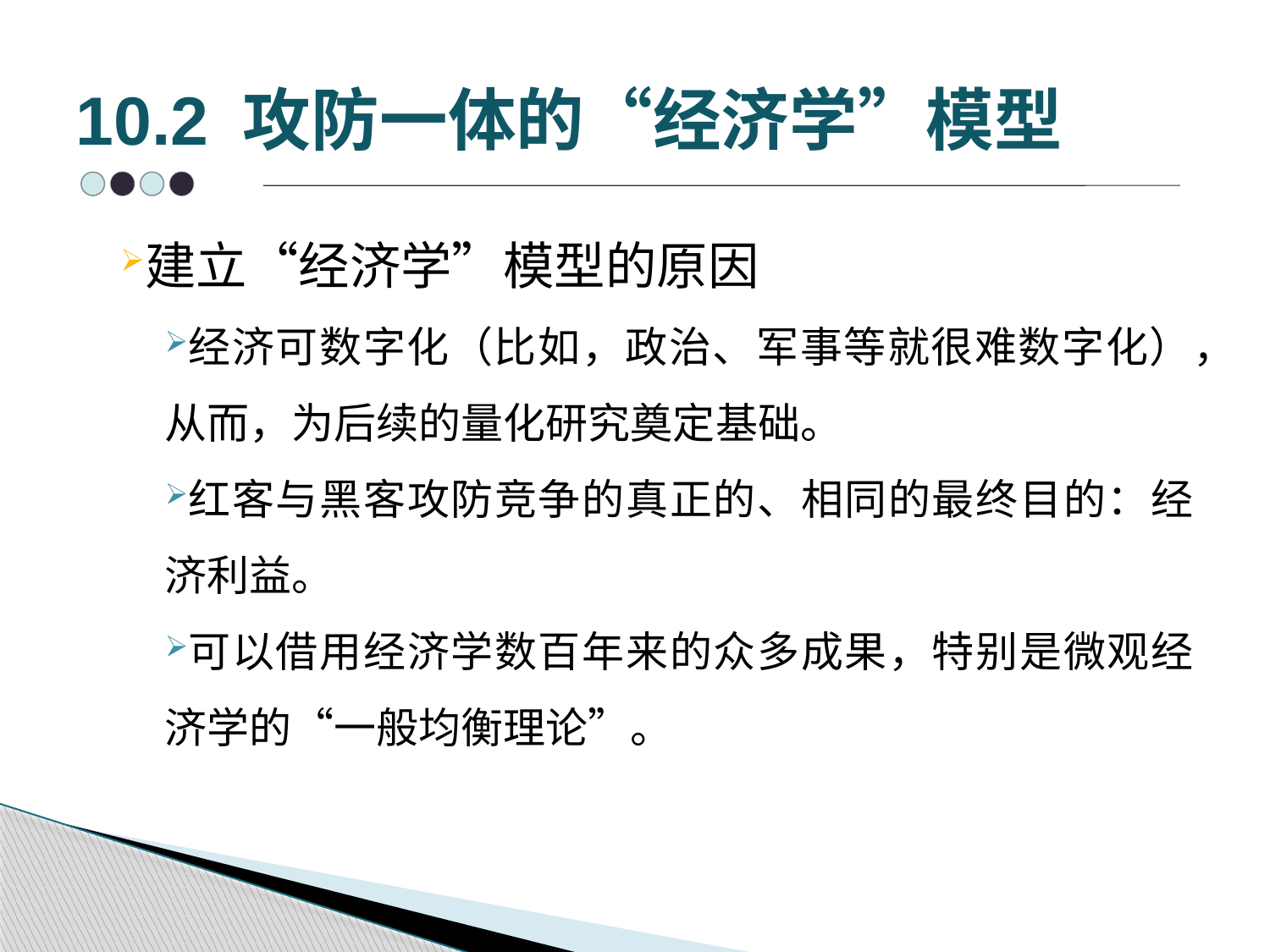

# 10.2 攻防一体的“经济学”模型

建立“经济学”模型的原因
经济可数字化（比如，政治、军事等就很难数字化），从而，为后续的量化研究奠定基础。
红客与黑客攻防竞争的真正的、相同的最终目的：经济利益。
可以借用经济学数百年来的众多成果，特别是微观经济学的“一般均衡理论”。